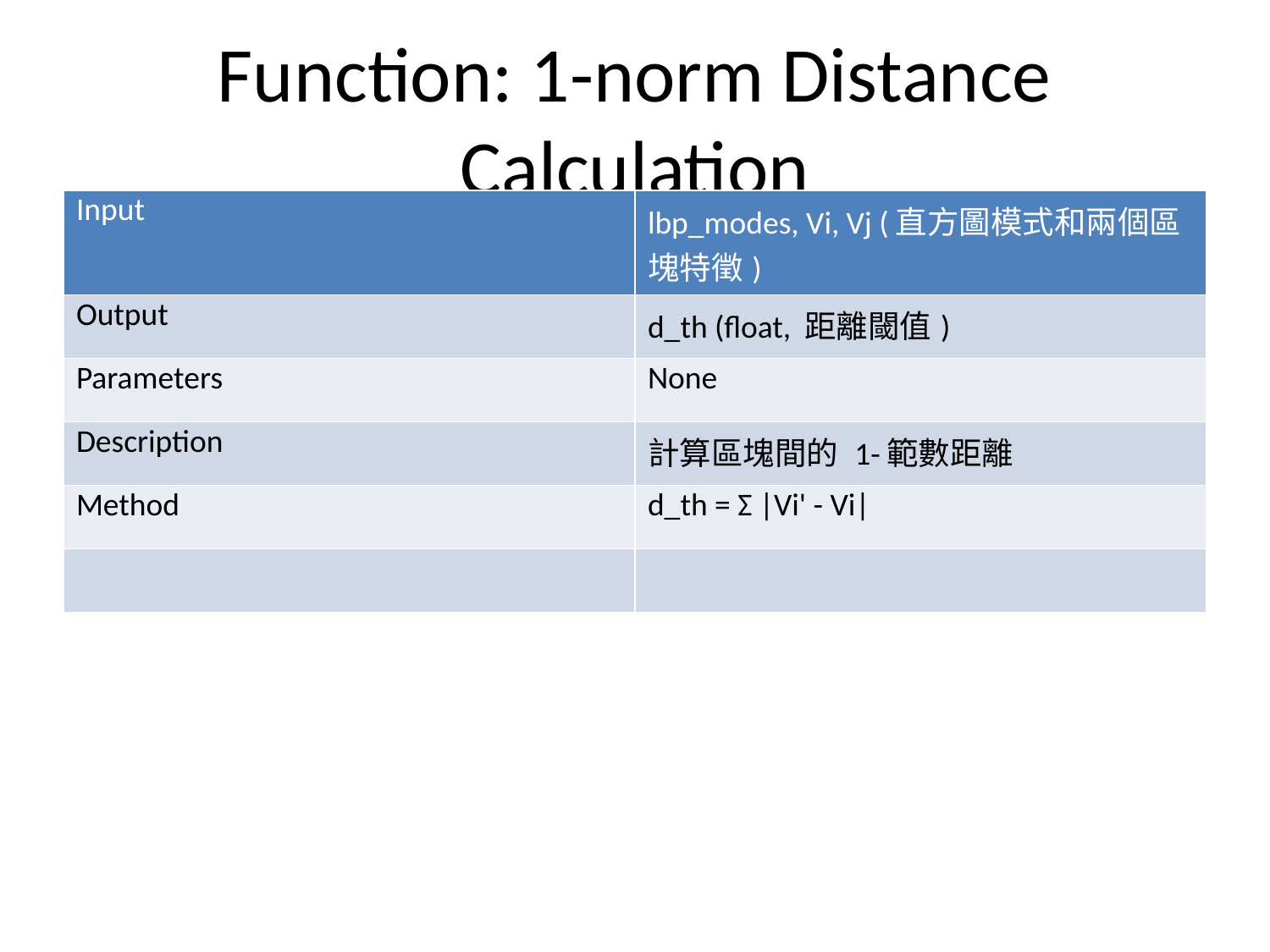

# Function: 1-norm Distance Calculation
| Input | lbp\_modes, Vi, Vj (直方圖模式和兩個區塊特徵) |
| --- | --- |
| Output | d\_th (float, 距離閾值) |
| Parameters | None |
| Description | 計算區塊間的 1-範數距離 |
| Method | d\_th = Σ |Vi' - Vi| |
|  |  |